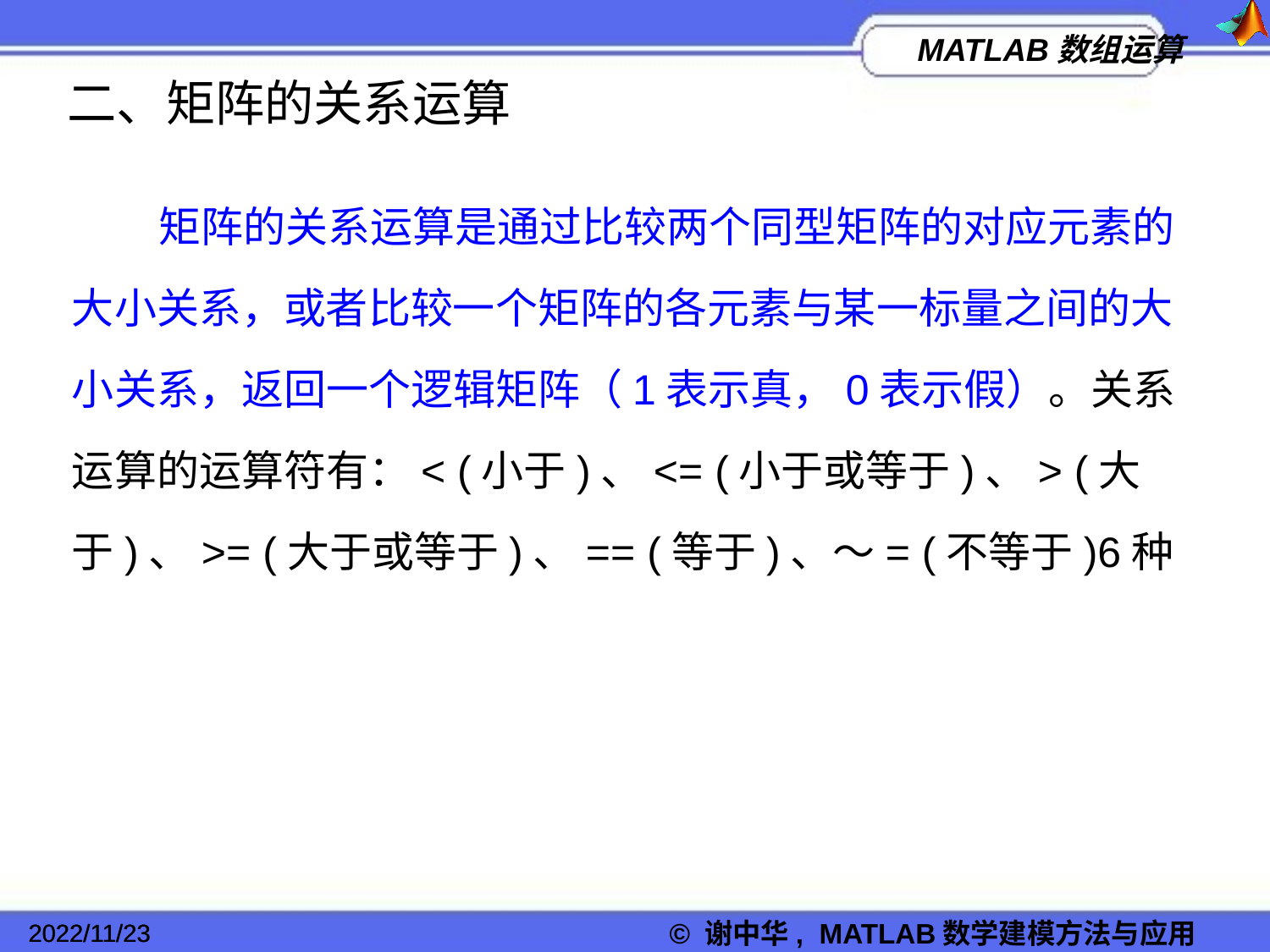

二、矩阵的关系运算
        矩阵的关系运算是通过比较两个同型矩阵的对应元素的大小关系，或者比较一个矩阵的各元素与某一标量之间的大小关系，返回一个逻辑矩阵（1表示真，0表示假）。关系运算的运算符有：< (小于)、<= (小于或等于)、> (大于)、>= (大于或等于)、== (等于)、～= (不等于)6种
2022/11/23
© 谢中华,  MATLAB数学建模方法与应用